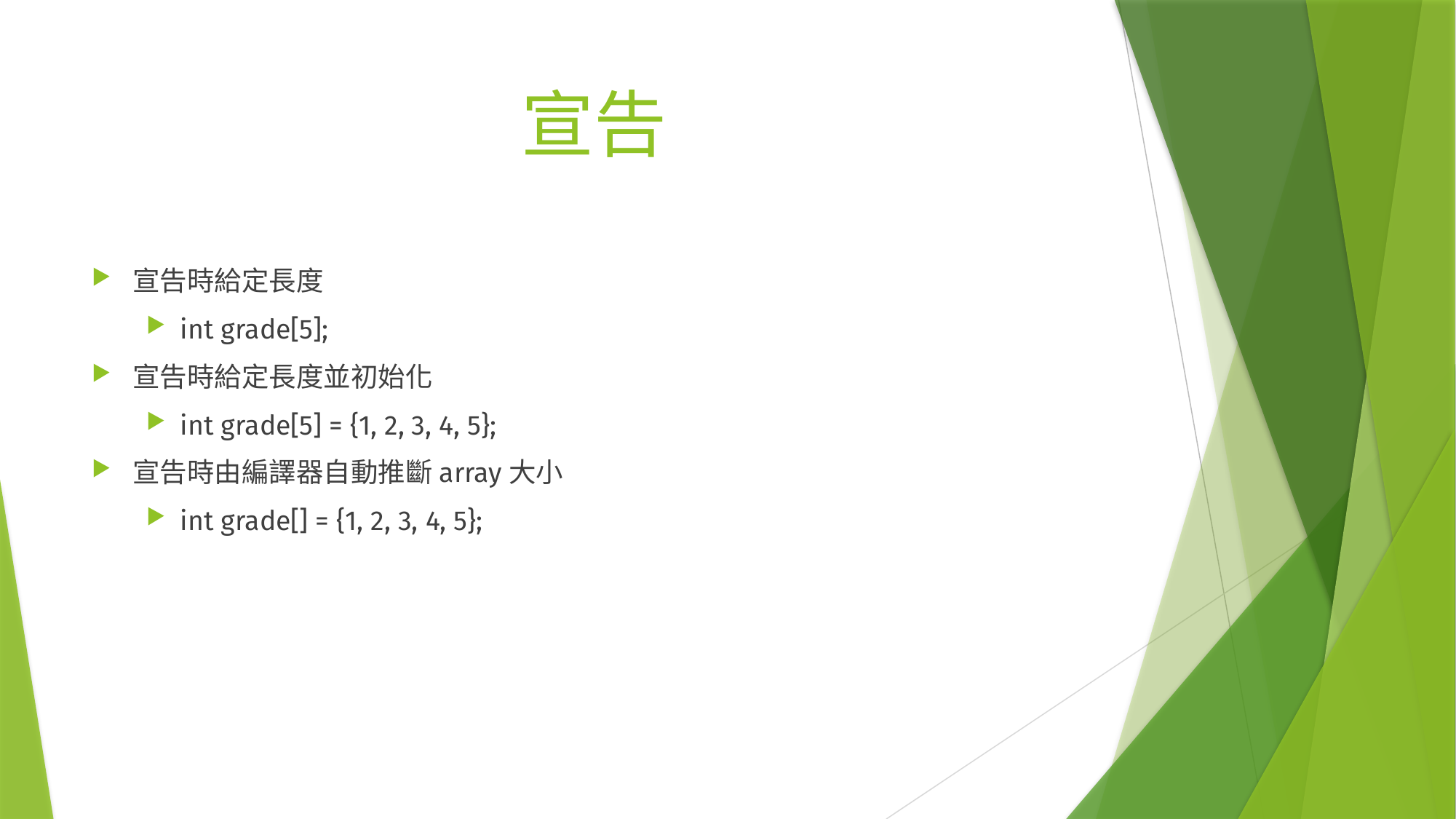

# 宣告
宣告時給定長度
int grade[5];
宣告時給定長度並初始化
int grade[5] = {1, 2, 3, 4, 5};
宣告時由編譯器自動推斷array大小
int grade[] = {1, 2, 3, 4, 5};